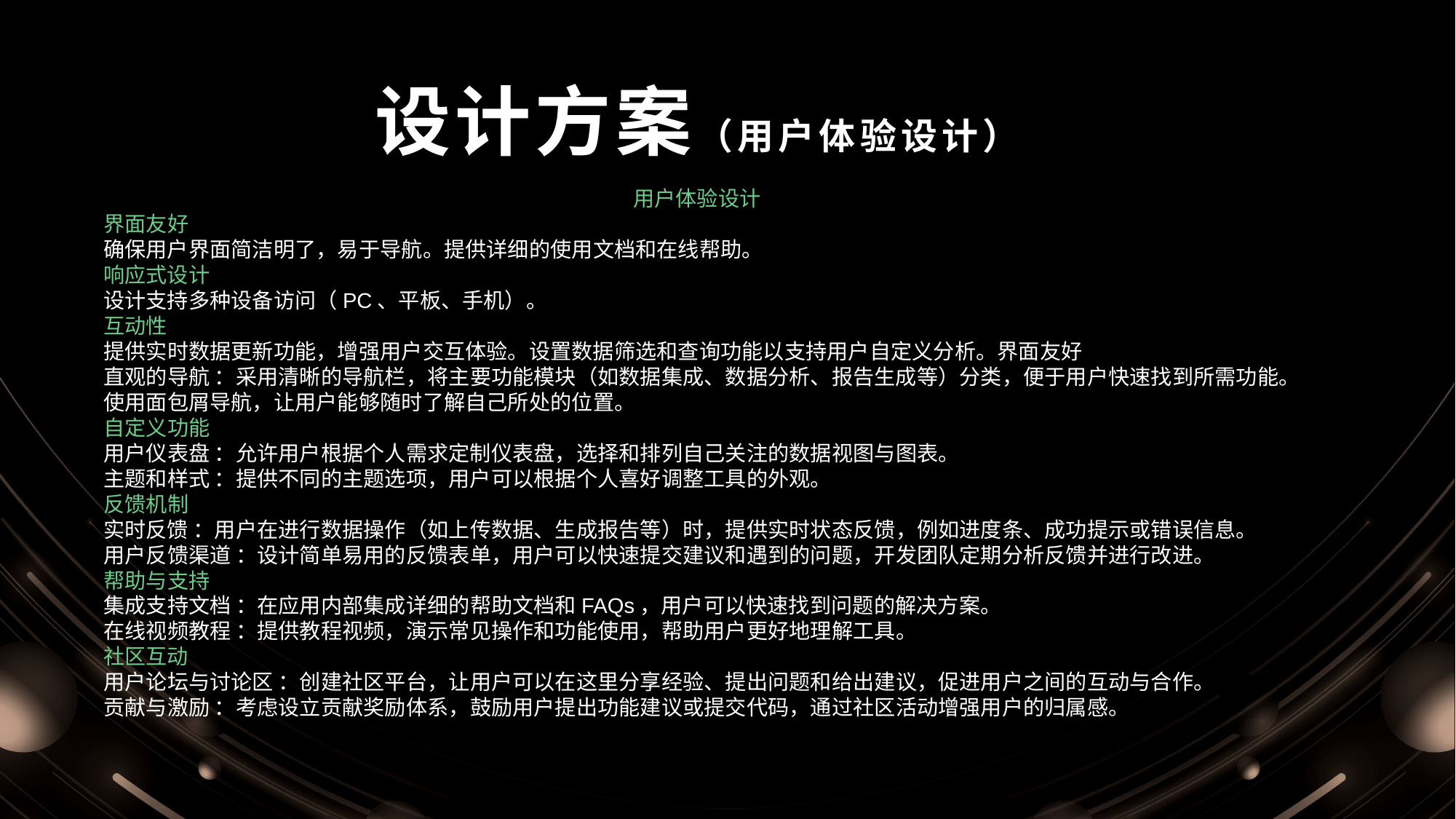

设计方案（用户体验设计）
用户体验设计
界面友好
确保用户界面简洁明了，易于导航。提供详细的使用文档和在线帮助。
响应式设计
设计支持多种设备访问（PC、平板、手机）。
互动性
提供实时数据更新功能，增强用户交互体验。设置数据筛选和查询功能以支持用户自定义分析。界面友好
直观的导航 ：采用清晰的导航栏，将主要功能模块（如数据集成、数据分析、报告生成等）分类，便于用户快速找到所需功能。使用面包屑导航，让用户能够随时了解自己所处的位置。
自定义功能
用户仪表盘 ：允许用户根据个人需求定制仪表盘，选择和排列自己关注的数据视图与图表。
主题和样式 ：提供不同的主题选项，用户可以根据个人喜好调整工具的外观。
反馈机制
实时反馈 ：用户在进行数据操作（如上传数据、生成报告等）时，提供实时状态反馈，例如进度条、成功提示或错误信息。
用户反馈渠道 ：设计简单易用的反馈表单，用户可以快速提交建议和遇到的问题，开发团队定期分析反馈并进行改进。
帮助与支持
集成支持文档 ：在应用内部集成详细的帮助文档和FAQs，用户可以快速找到问题的解决方案。
在线视频教程 ：提供教程视频，演示常见操作和功能使用，帮助用户更好地理解工具。
社区互动
用户论坛与讨论区 ：创建社区平台，让用户可以在这里分享经验、提出问题和给出建议，促进用户之间的互动与合作。
贡献与激励 ：考虑设立贡献奖励体系，鼓励用户提出功能建议或提交代码，通过社区活动增强用户的归属感。